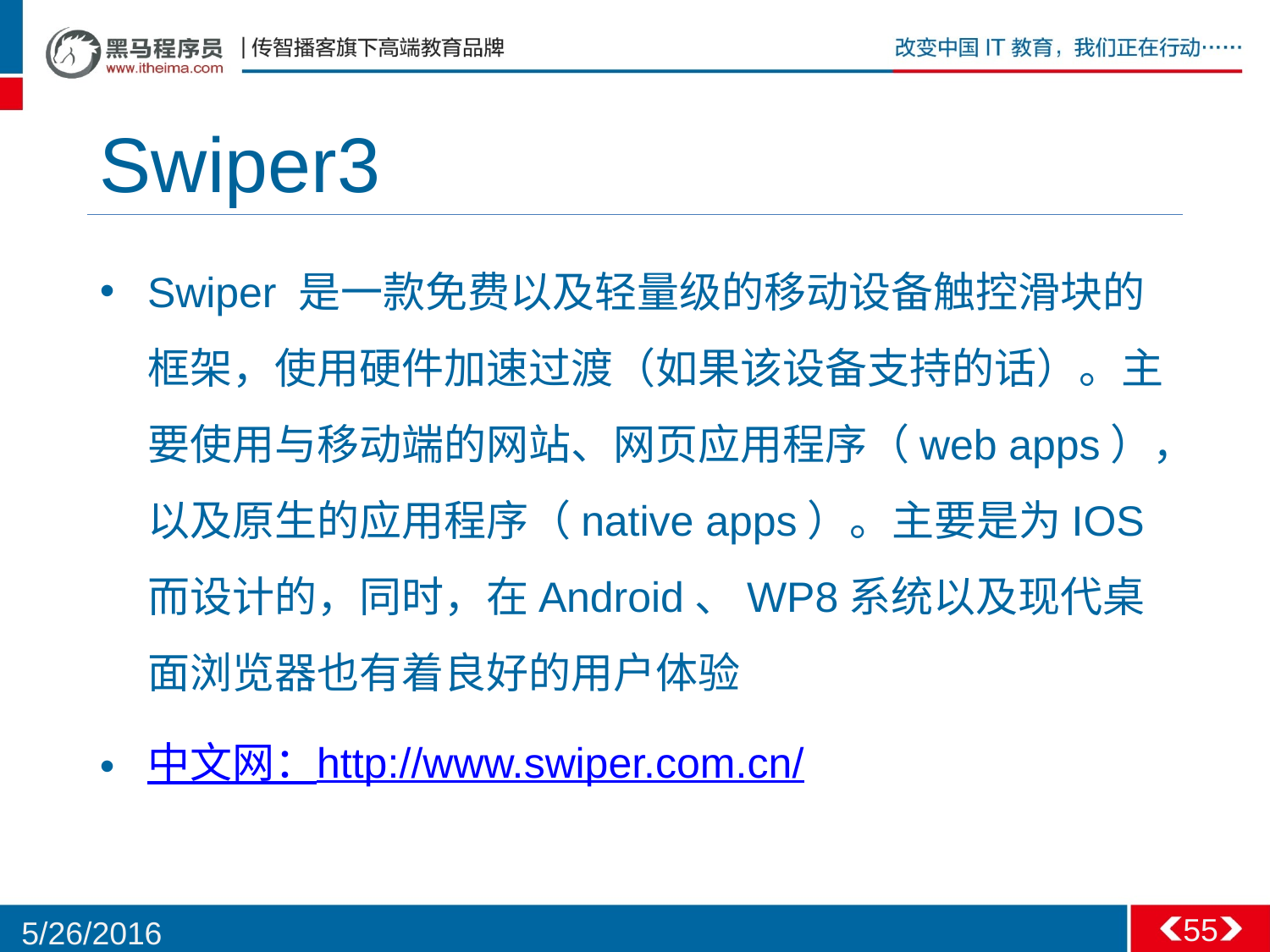

# Swiper3
Swiper 是一款免费以及轻量级的移动设备触控滑块的框架，使用硬件加速过渡（如果该设备支持的话）。主要使用与移动端的网站、网页应用程序（web apps），以及原生的应用程序（native apps）。主要是为IOS而设计的，同时，在Android、WP8系统以及现代桌面浏览器也有着良好的用户体验
中文网：http://www.swiper.com.cn/

55

5/26/2016